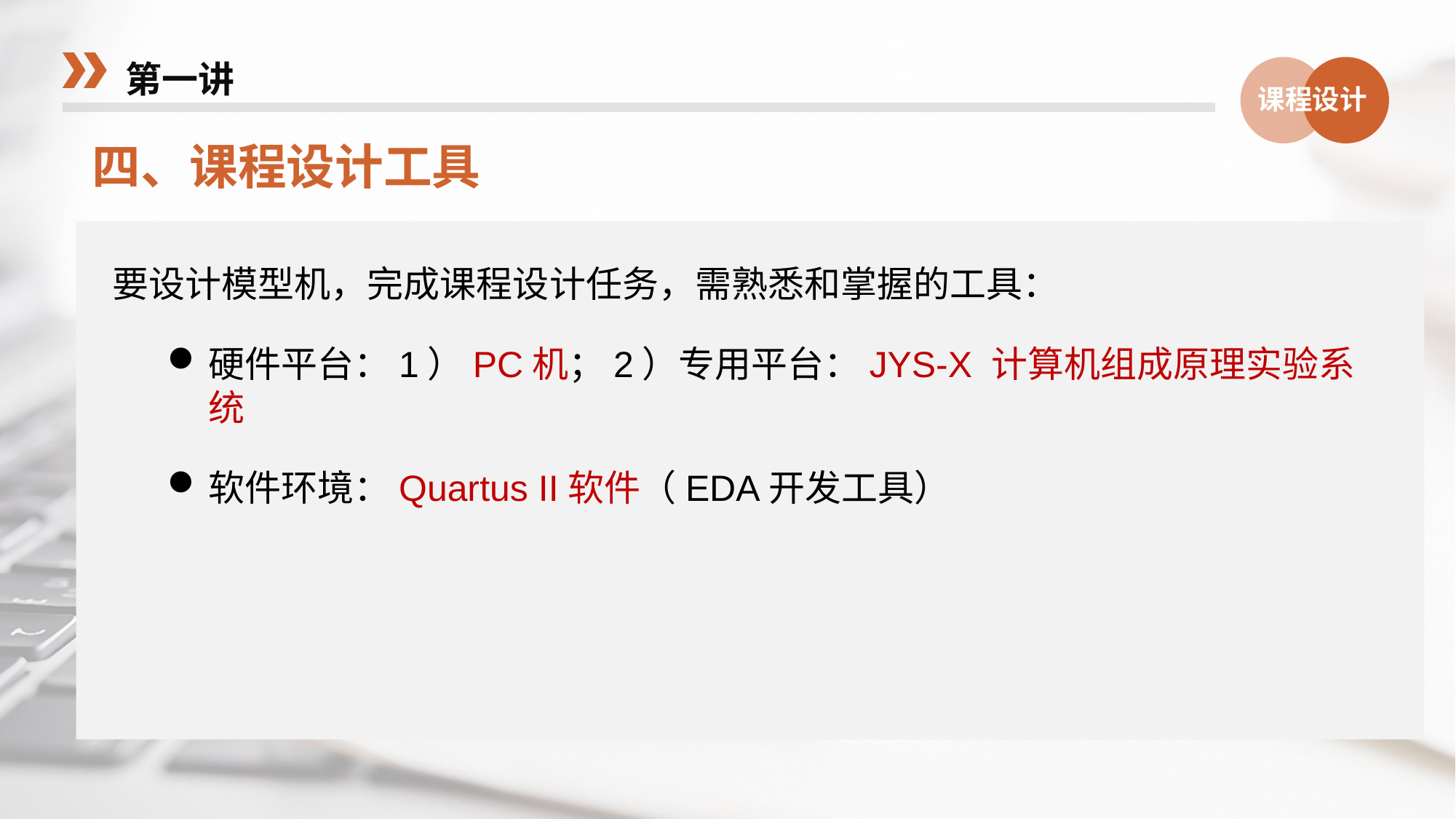

第一讲

课程设计

四、课程设计工具

要设计模型机，完成课程设计任务，需熟悉和掌握的工具：
硬件平台：1）PC机；2）专用平台：JYS-X 计算机组成原理实验系统
软件环境：Quartus II软件（EDA开发工具）